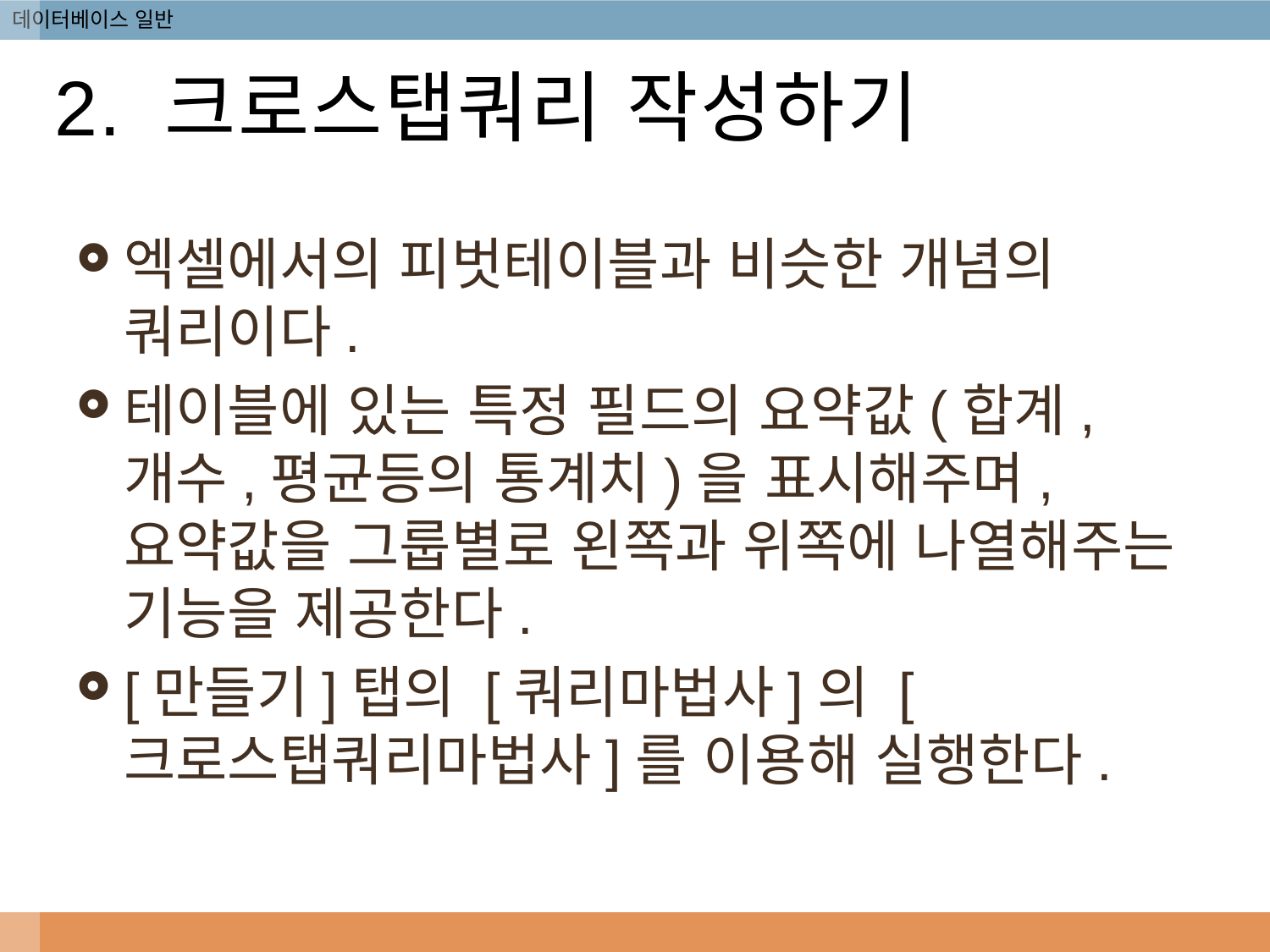

# 2. 크로스탭쿼리 작성하기
엑셀에서의 피벗테이블과 비슷한 개념의 쿼리이다.
테이블에 있는 특정 필드의 요약값(합계,개수,평균등의 통계치)을 표시해주며, 요약값을 그룹별로 왼쪽과 위쪽에 나열해주는 기능을 제공한다.
[만들기]탭의 [쿼리마법사]의 [크로스탭쿼리마법사]를 이용해 실행한다.